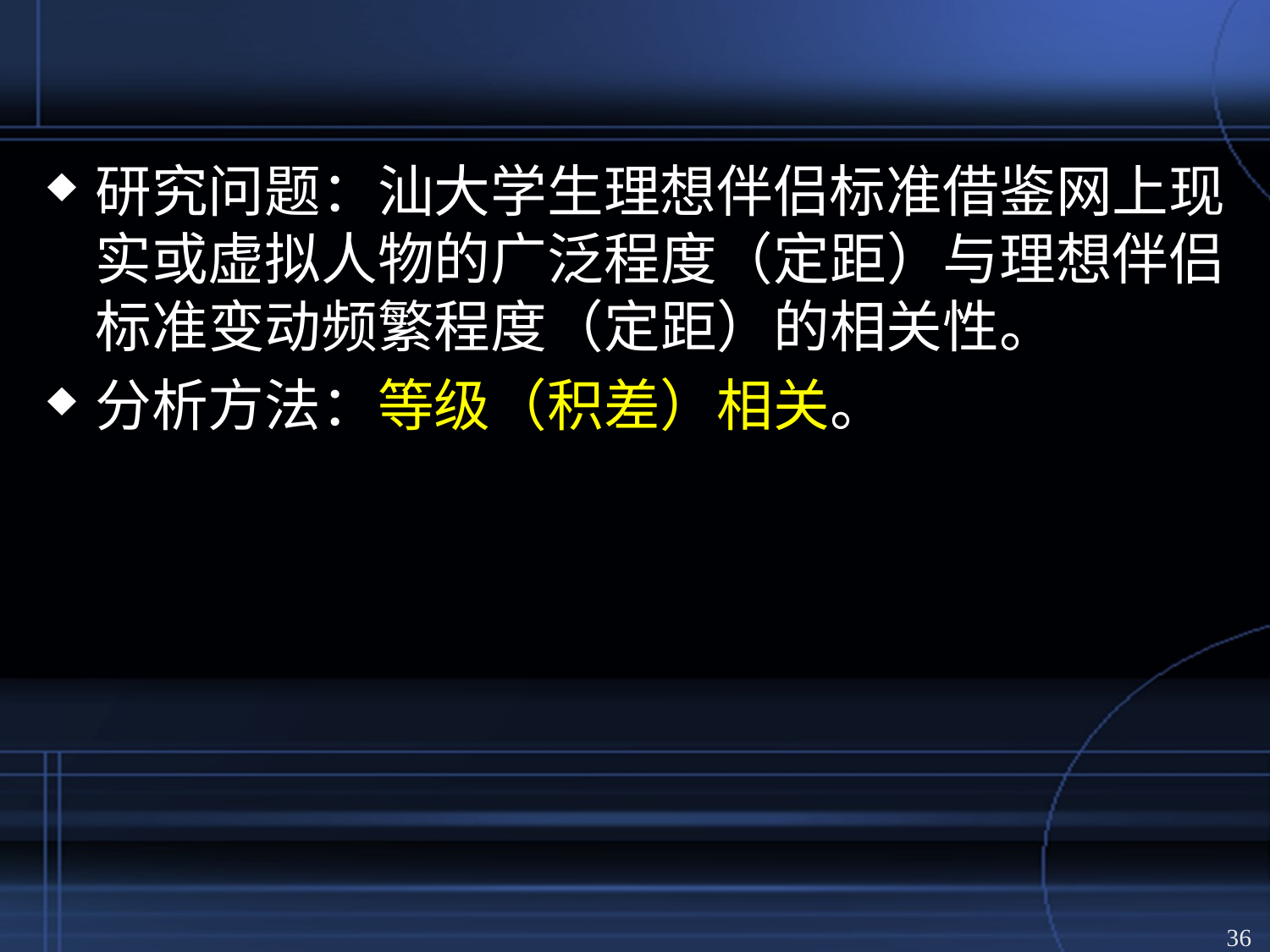

研究问题：汕大学生理想伴侣标准借鉴网上现实或虚拟人物的广泛程度（定距）与理想伴侣标准变动频繁程度（定距）的相关性。
分析方法：等级（积差）相关。
36